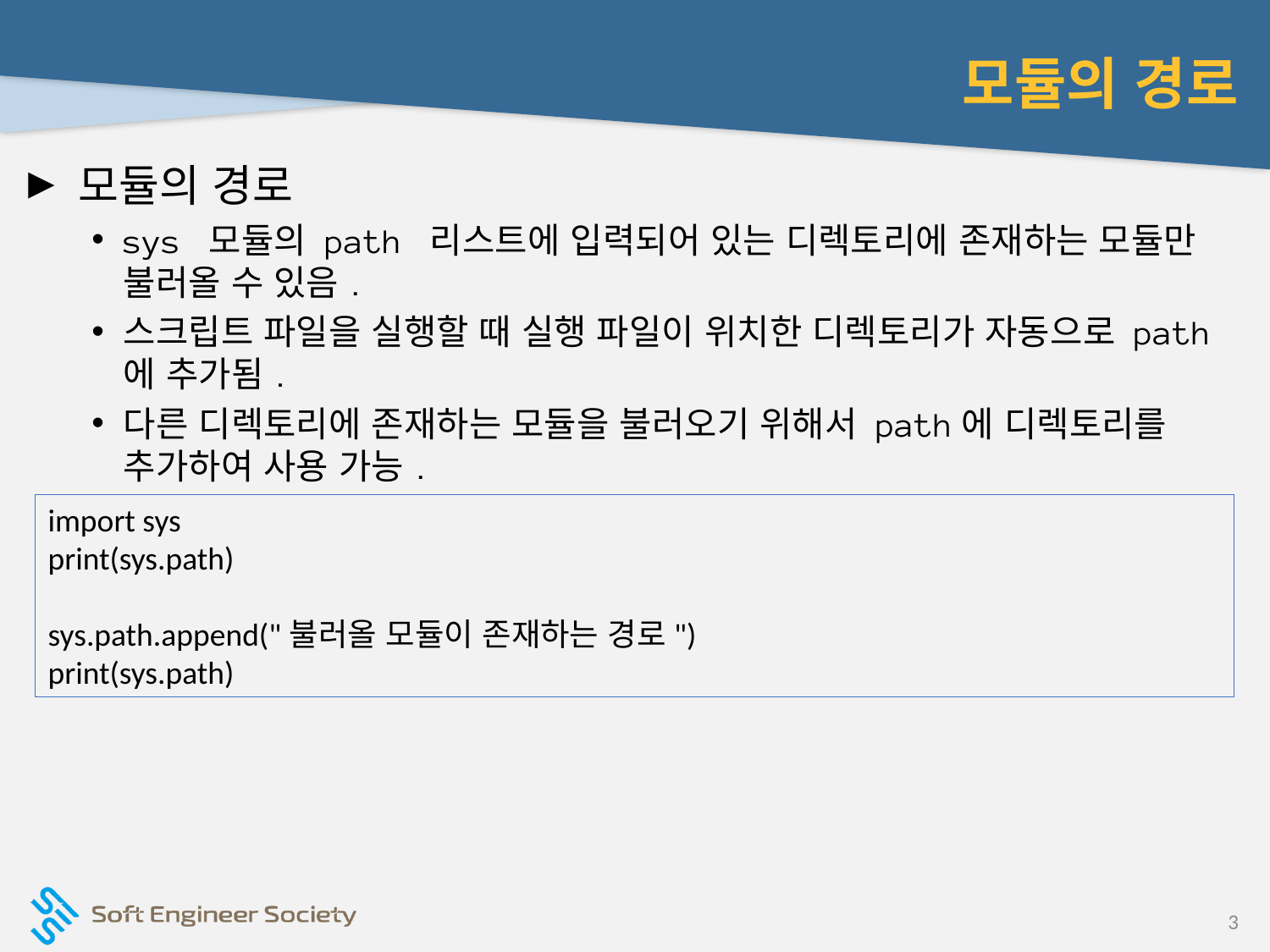

# 모듈의 경로
모듈의 경로
sys 모듈의 path 리스트에 입력되어 있는 디렉토리에 존재하는 모듈만 불러올 수 있음.
스크립트 파일을 실행할 때 실행 파일이 위치한 디렉토리가 자동으로 path에 추가됨.
다른 디렉토리에 존재하는 모듈을 불러오기 위해서 path에 디렉토리를 추가하여 사용 가능.
import sys
print(sys.path)

sys.path.append("불러올 모듈이 존재하는 경로")
print(sys.path)
3